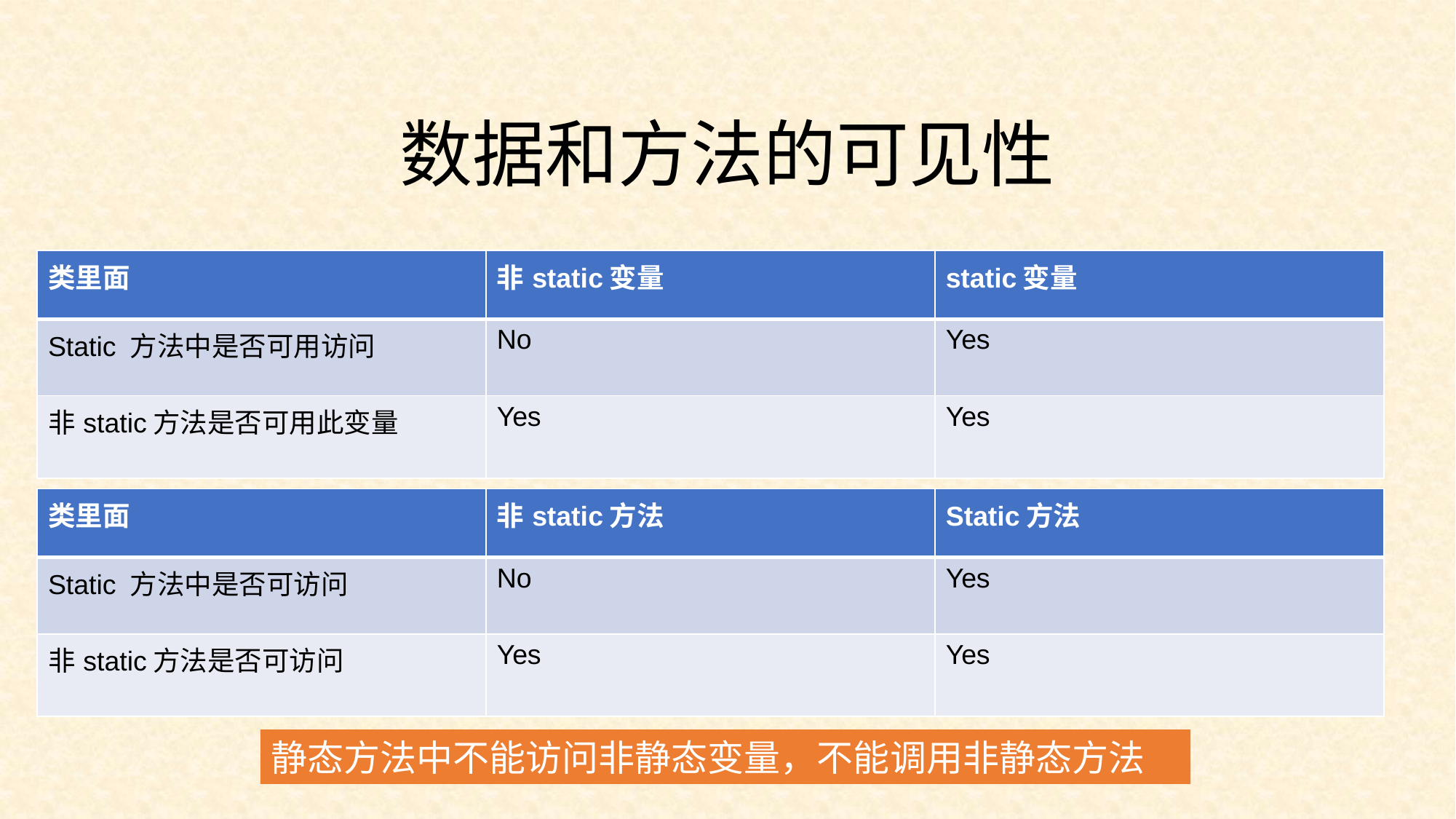

数据和方法的可见性

| 类里面 | 非static变量 | static变量 |
| --- | --- | --- |
| Static 方法中是否可用访问 | No | Yes |
| 非static方法是否可用此变量 | Yes | Yes |
| 类里面 | 非static方法 | Static方法 |
| --- | --- | --- |
| Static 方法中是否可访问 | No | Yes |
| 非static方法是否可访问 | Yes | Yes |
静态方法中不能访问非静态变量，不能调用非静态方法